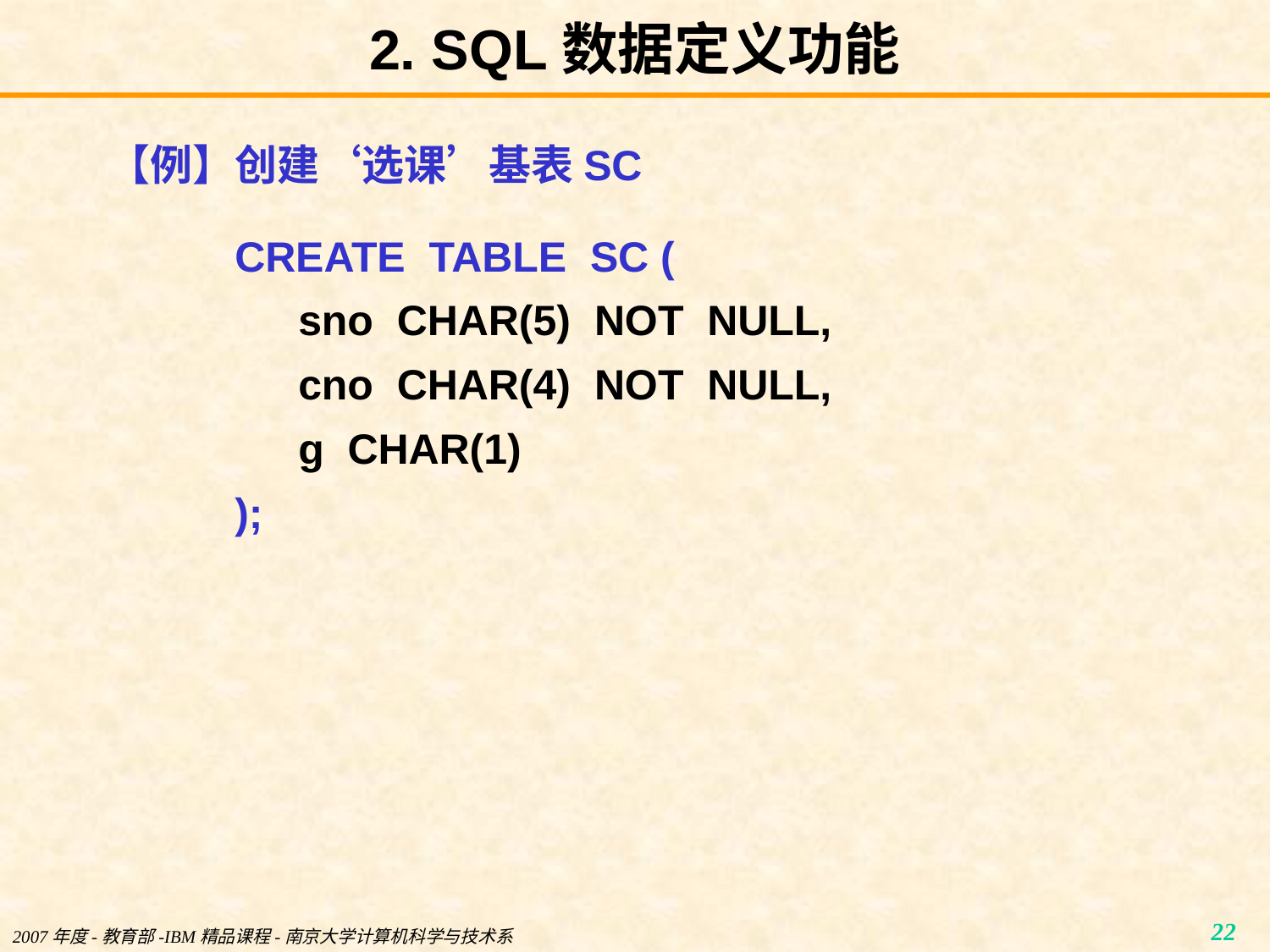

# 2. SQL数据定义功能
【例】创建‘选课’基表SC

CREATE  TABLE  SC (
sno  CHAR(5)  NOT  NULL,
cno  CHAR(4)  NOT  NULL,
g  CHAR(1)
);
22
2007年度-教育部-IBM精品课程-南京大学计算机科学与技术系